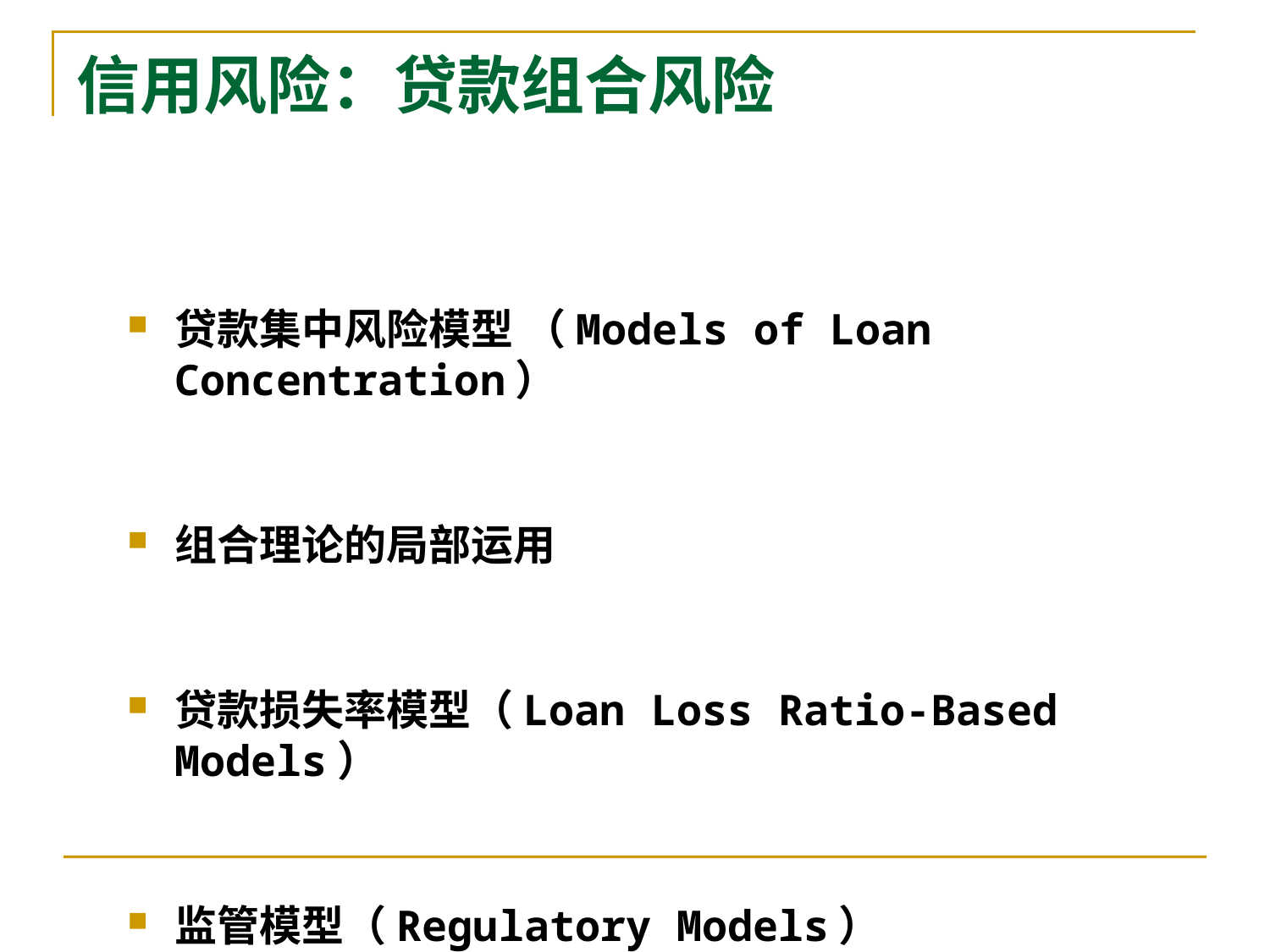

# 信用风险：贷款组合风险

贷款集中风险模型 （Models of Loan Concentration）

组合理论的局部运用

贷款损失率模型（Loan Loss Ratio-Based Models）

监管模型（Regulatory Models）